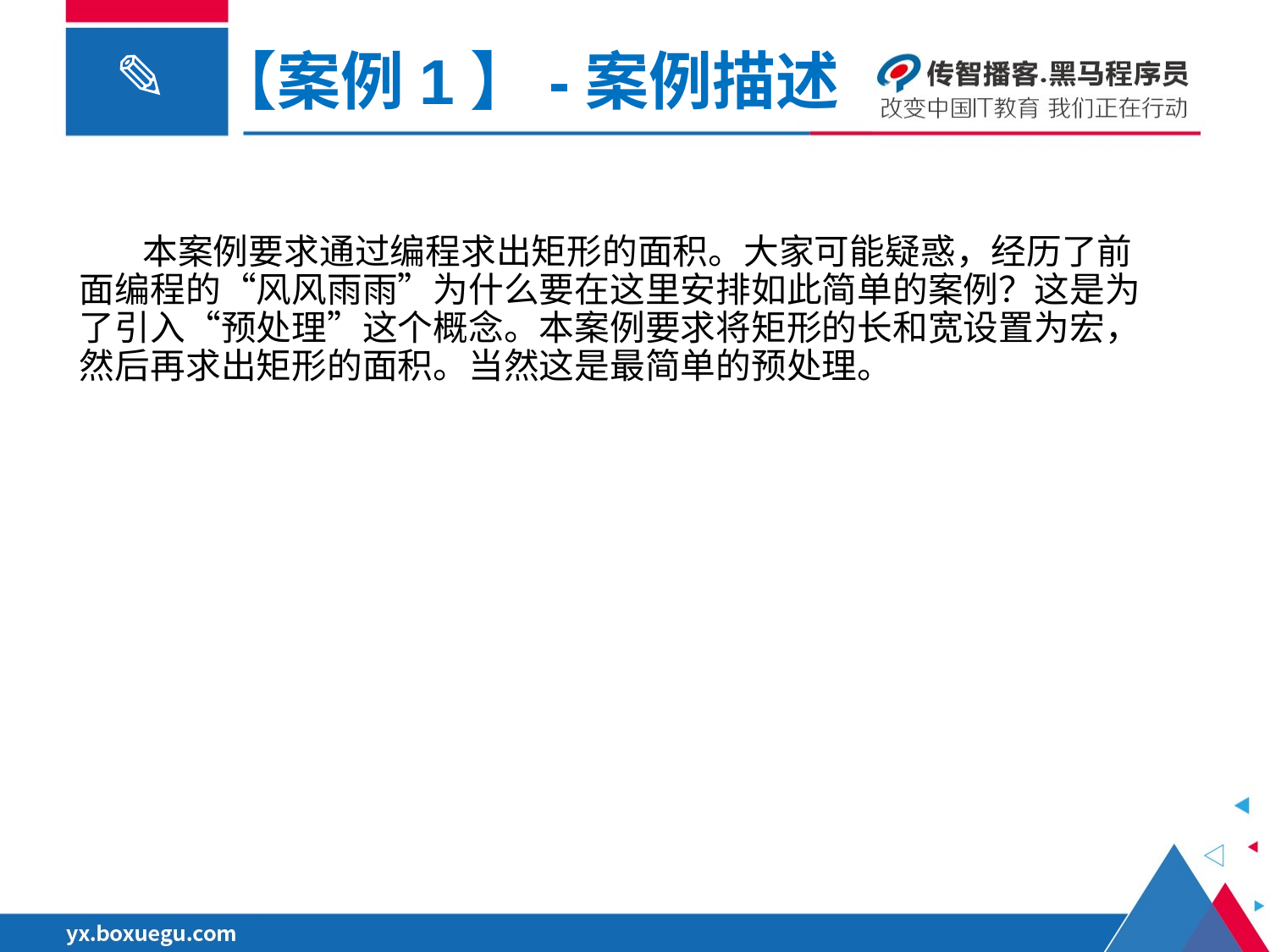

【案例1】-案例描述
       本案例要求通过编程求出矩形的面积。大家可能疑惑，经历了前面编程的“风风雨雨”为什么要在这里安排如此简单的案例？这是为了引入“预处理”这个概念。本案例要求将矩形的长和宽设置为宏，然后再求出矩形的面积。当然这是最简单的预处理。